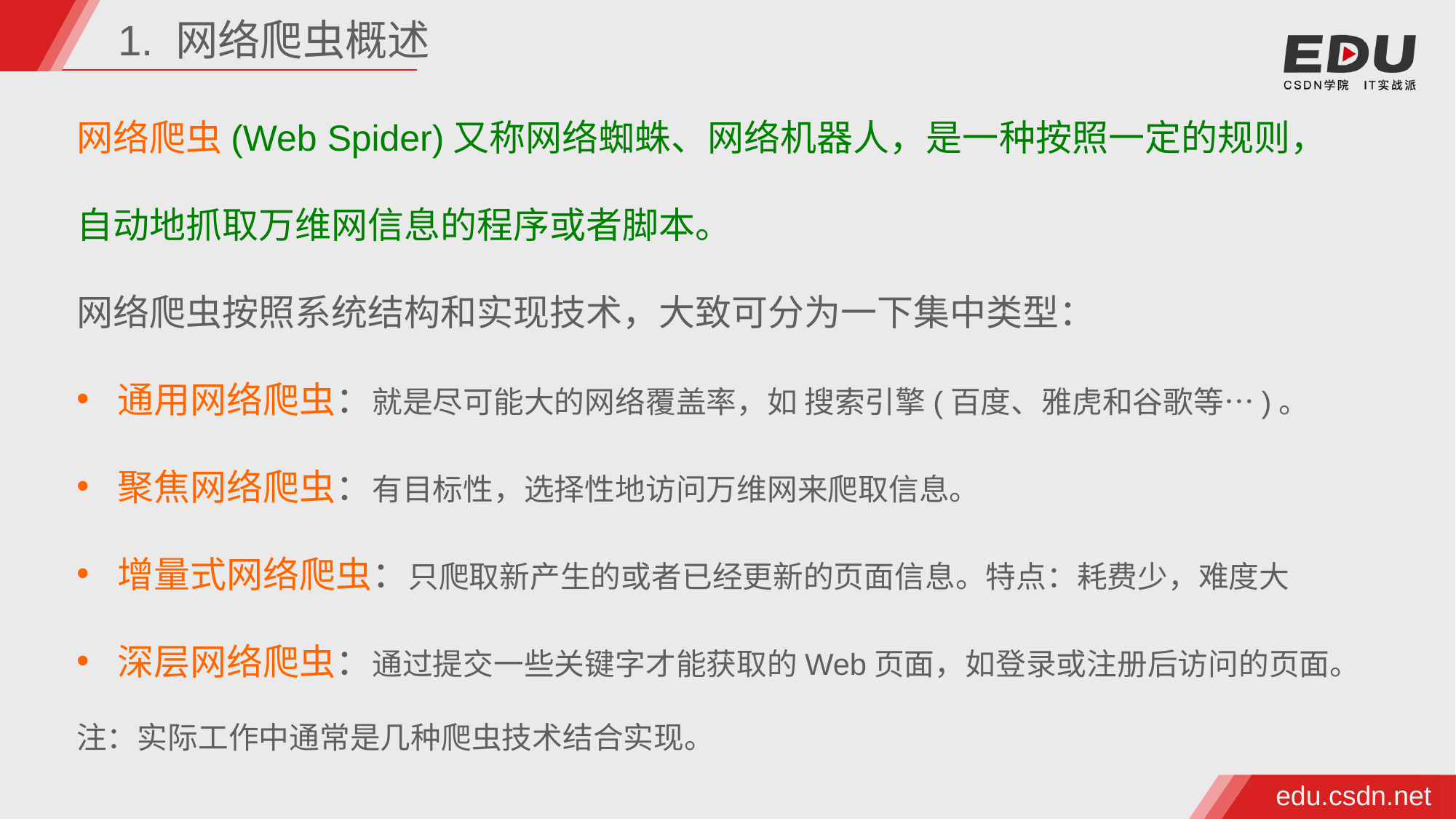

1. 网络爬虫概述

网络爬虫(Web Spider)又称网络蜘蛛、网络机器人，是一种按照一定的规则，自动地抓取万维网信息的程序或者脚本。
网络爬虫按照系统结构和实现技术，大致可分为一下集中类型：
通用网络爬虫：就是尽可能大的网络覆盖率，如 搜索引擎(百度、雅虎和谷歌等…)。
聚焦网络爬虫：有目标性，选择性地访问万维网来爬取信息。
增量式网络爬虫：只爬取新产生的或者已经更新的页面信息。特点：耗费少，难度大
深层网络爬虫：通过提交一些关键字才能获取的Web页面，如登录或注册后访问的页面。
注：实际工作中通常是几种爬虫技术结合实现。